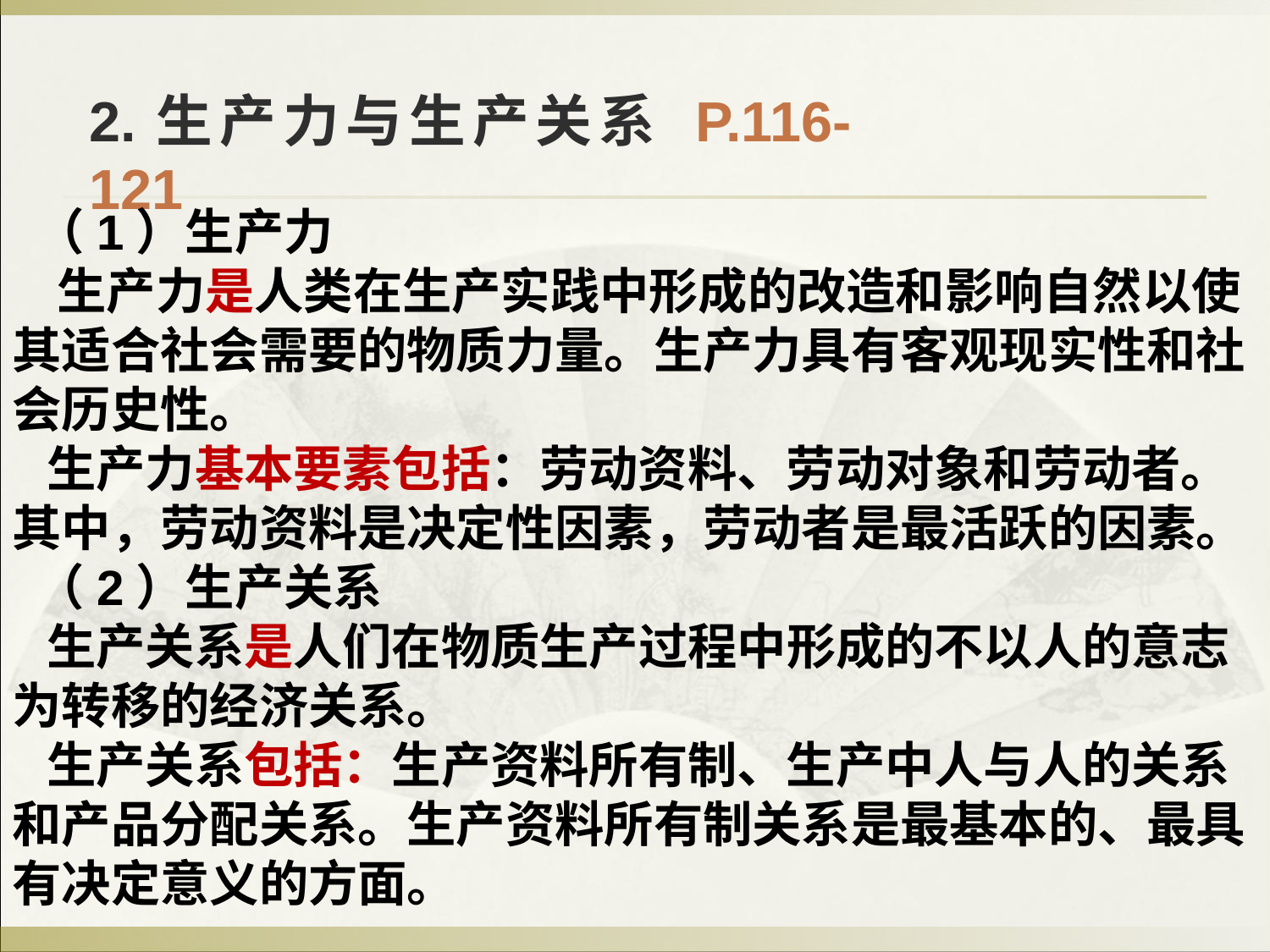

2.生产力与生产关系 P.116-121
 （1）生产力
   生产力是人类在生产实践中形成的改造和影响自然以使其适合社会需要的物质力量。生产力具有客观现实性和社会历史性。
  生产力基本要素包括：劳动资料、劳动对象和劳动者。其中，劳动资料是决定性因素，劳动者是最活跃的因素。
 （2）生产关系
  生产关系是人们在物质生产过程中形成的不以人的意志为转移的经济关系。
  生产关系包括：生产资料所有制、生产中人与人的关系和产品分配关系。生产资料所有制关系是最基本的、最具有决定意义的方面。